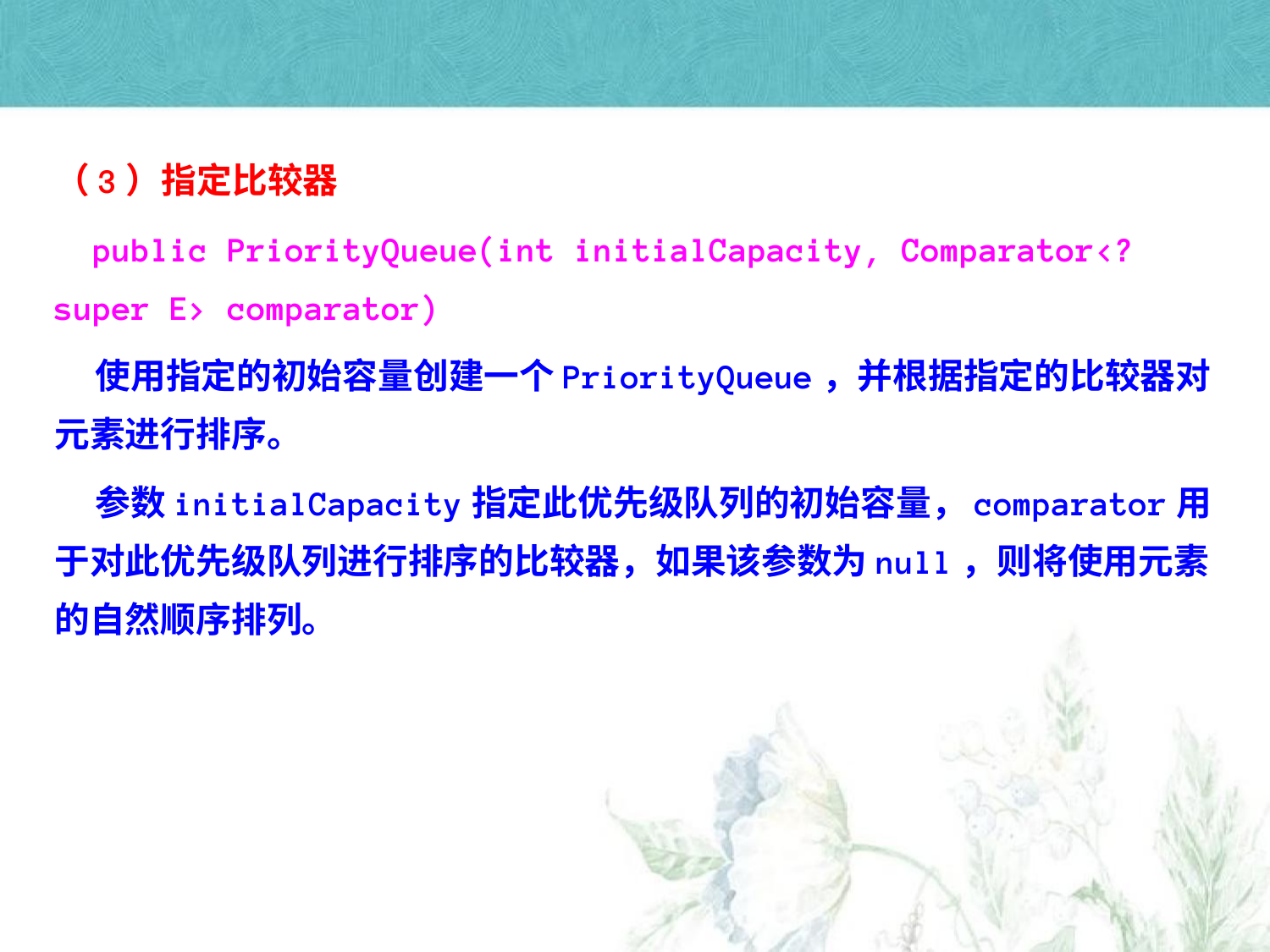

（3）指定比较器
  public PriorityQueue(int initialCapacity, Comparator<? super E> comparator)
    使用指定的初始容量创建一个PriorityQueue，并根据指定的比较器对元素进行排序。
    参数initialCapacity指定此优先级队列的初始容量，comparator用于对此优先级队列进行排序的比较器，如果该参数为null，则将使用元素的自然顺序排列。